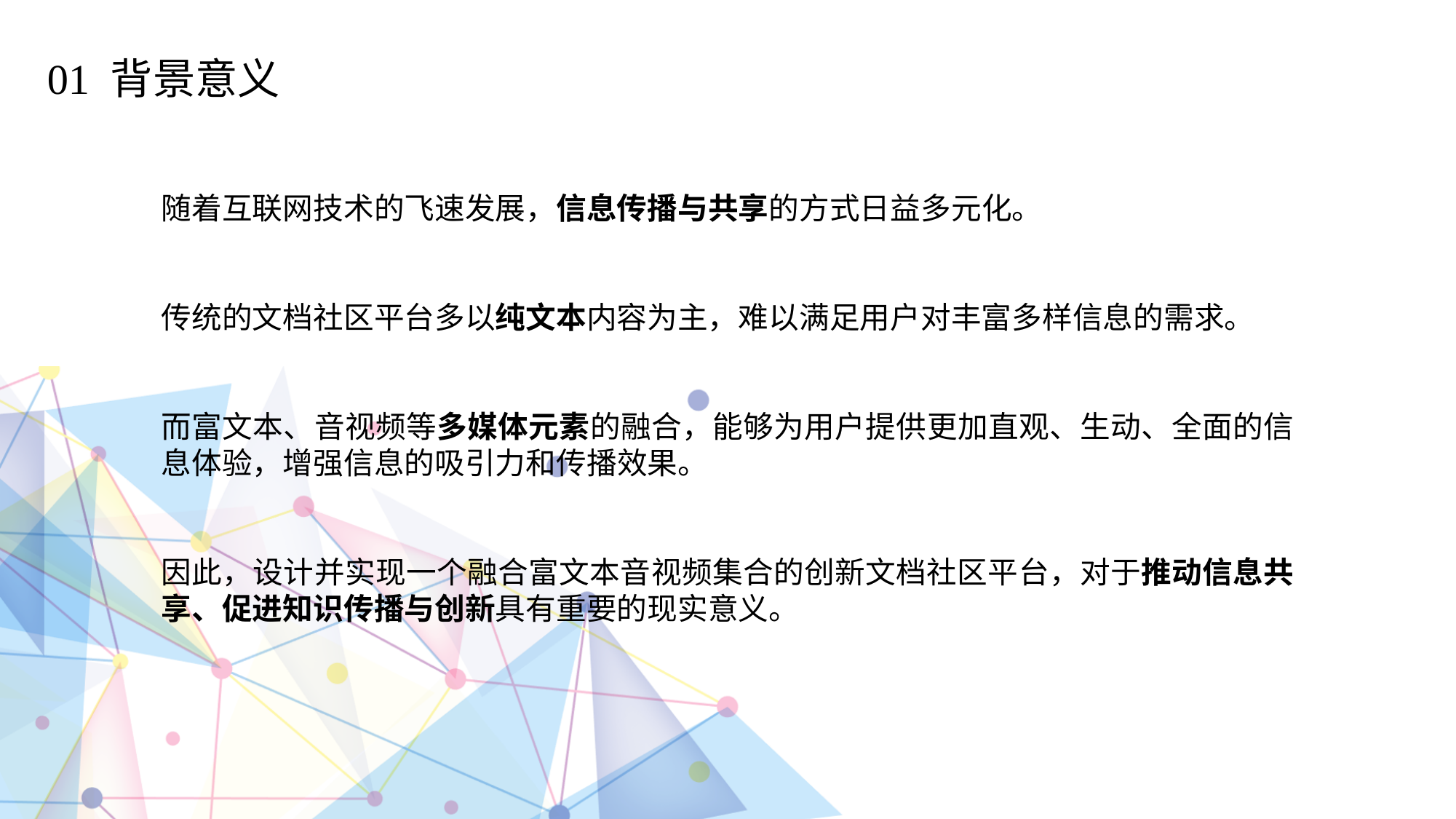

01 背景意义
随着互联网技术的飞速发展，信息传播与共享的方式日益多元化。

传统的文档社区平台多以纯文本内容为主，难以满足用户对丰富多样信息的需求。

而富文本、音视频等多媒体元素的融合，能够为用户提供更加直观、生动、全面的信息体验，增强信息的吸引力和传播效果。

因此，设计并实现一个融合富文本音视频集合的创新文档社区平台，对于推动信息共享、促进知识传播与创新具有重要的现实意义。